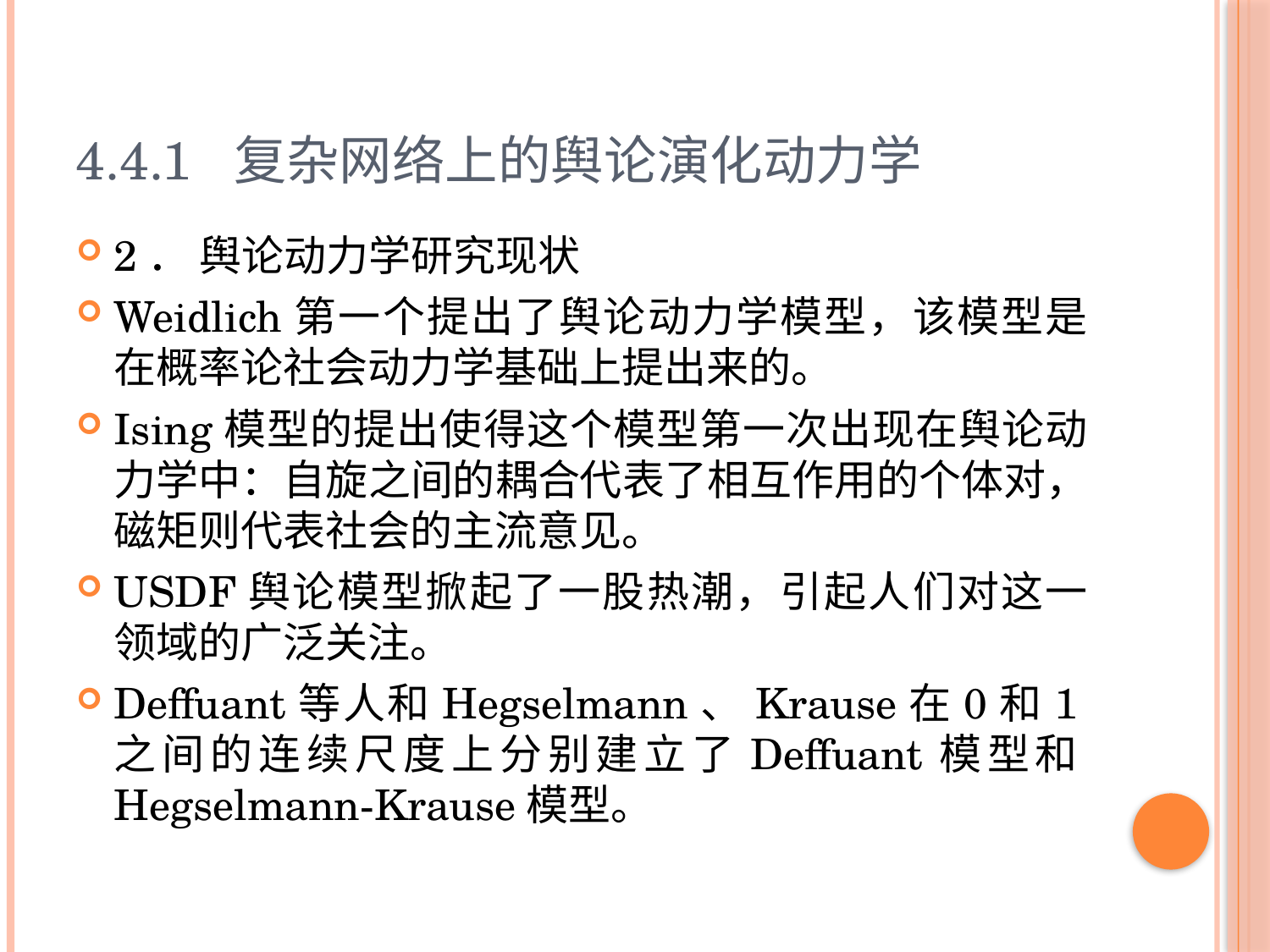

# 4.4.1  复杂网络上的舆论演化动力学
2． 舆论动力学研究现状
Weidlich第一个提出了舆论动力学模型，该模型是在概率论社会动力学基础上提出来的。
Ising模型的提出使得这个模型第一次出现在舆论动力学中：自旋之间的耦合代表了相互作用的个体对，磁矩则代表社会的主流意见。
USDF舆论模型掀起了一股热潮，引起人们对这一领域的广泛关注。
Deffuant等人和Hegselmann、Krause在0和1之间的连续尺度上分别建立了Deffuant模型和Hegselmann-Krause模型。